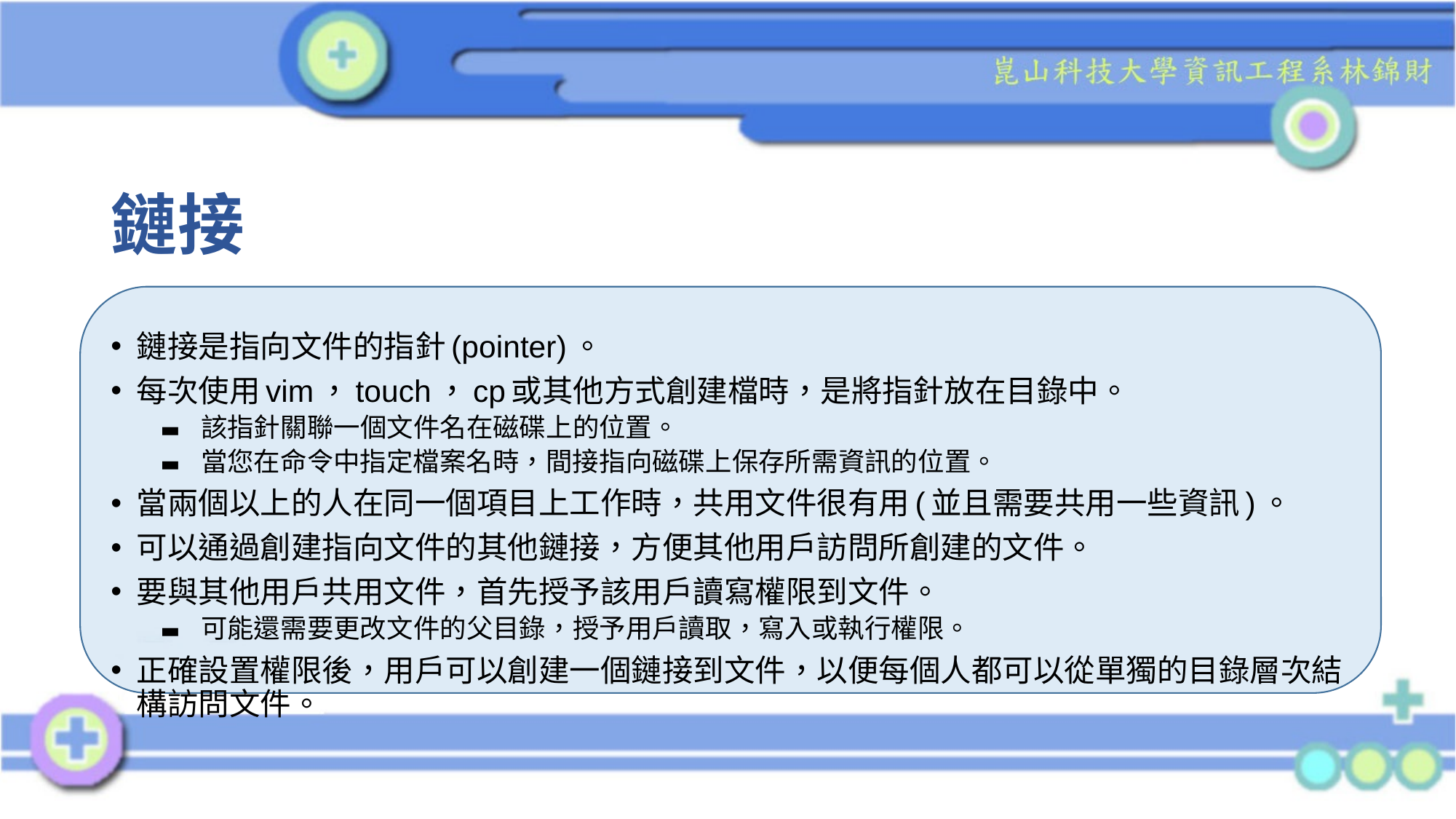

# 鏈接

鏈接是指向文件的指針(pointer)。
每次使用vim，touch，cp或其他方式創建檔時，是將指針放在目錄中。
該指針關聯一個文件名在磁碟上的位置。
當您在命令中指定檔案名時，間接指向磁碟上保存所需資訊的位置。
當兩個以上的人在同一個項目上工作時，共用文件很有用(並且需要共用一些資訊)。
可以通過創建指向文件的其他鏈接，方便其他用戶訪問所創建的文件。
要與其他用戶共用文件，首先授予該用戶讀寫權限到文件。
可能還需要更改文件的父目錄，授予用戶讀取，寫入或執行權限。
正確設置權限後，用戶可以創建一個鏈接到文件，以便每個人都可以從單獨的目錄層次結構訪問文件。